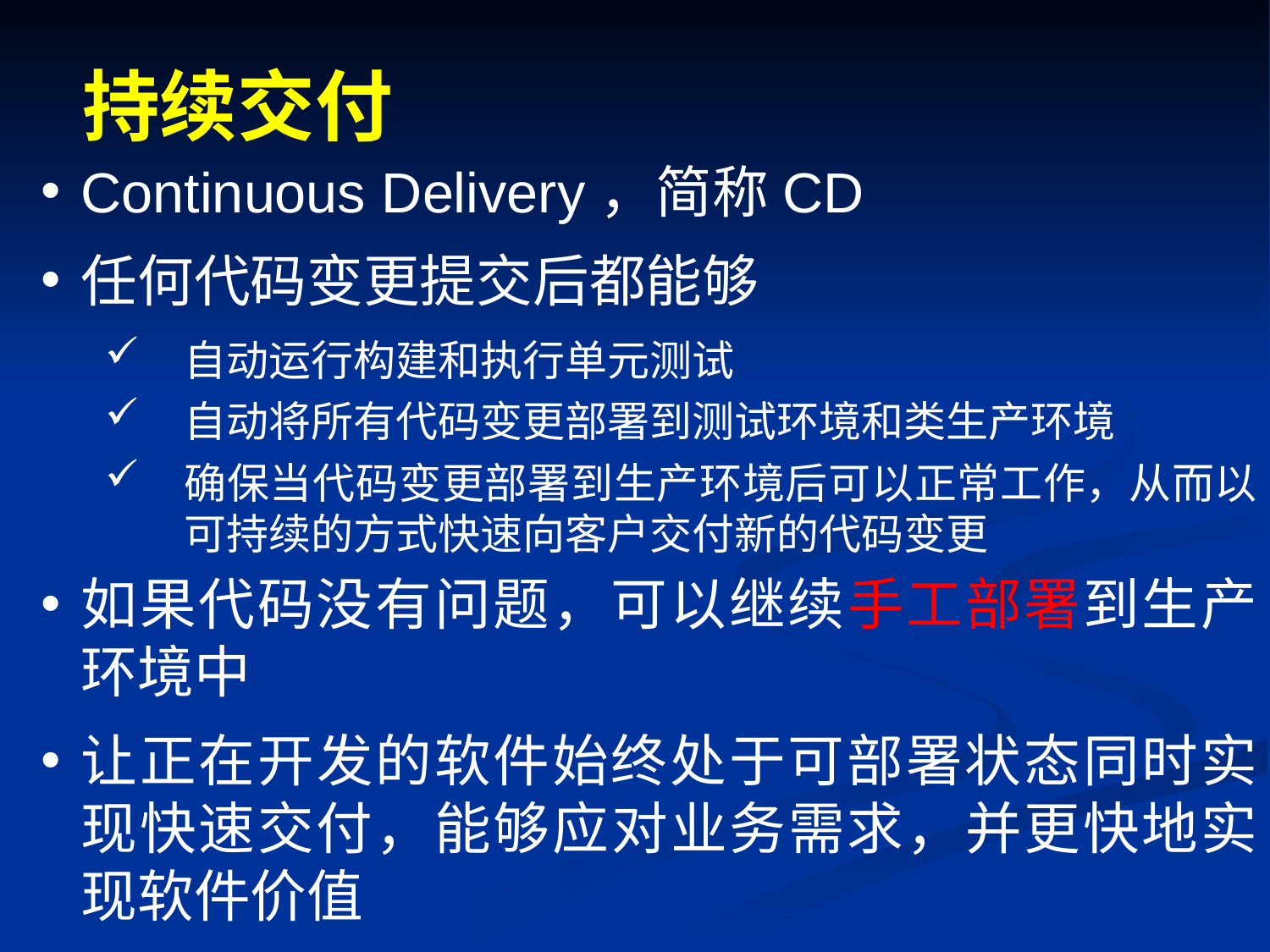

持续交付
Continuous Delivery，简称CD
任何代码变更提交后都能够
自动运行构建和执行单元测试
自动将所有代码变更部署到测试环境和类生产环境
确保当代码变更部署到生产环境后可以正常工作，从而以可持续的方式快速向客户交付新的代码变更
如果代码没有问题，可以继续手工部署到生产环境中
让正在开发的软件始终处于可部署状态同时实现快速交付，能够应对业务需求，并更快地实现软件价值